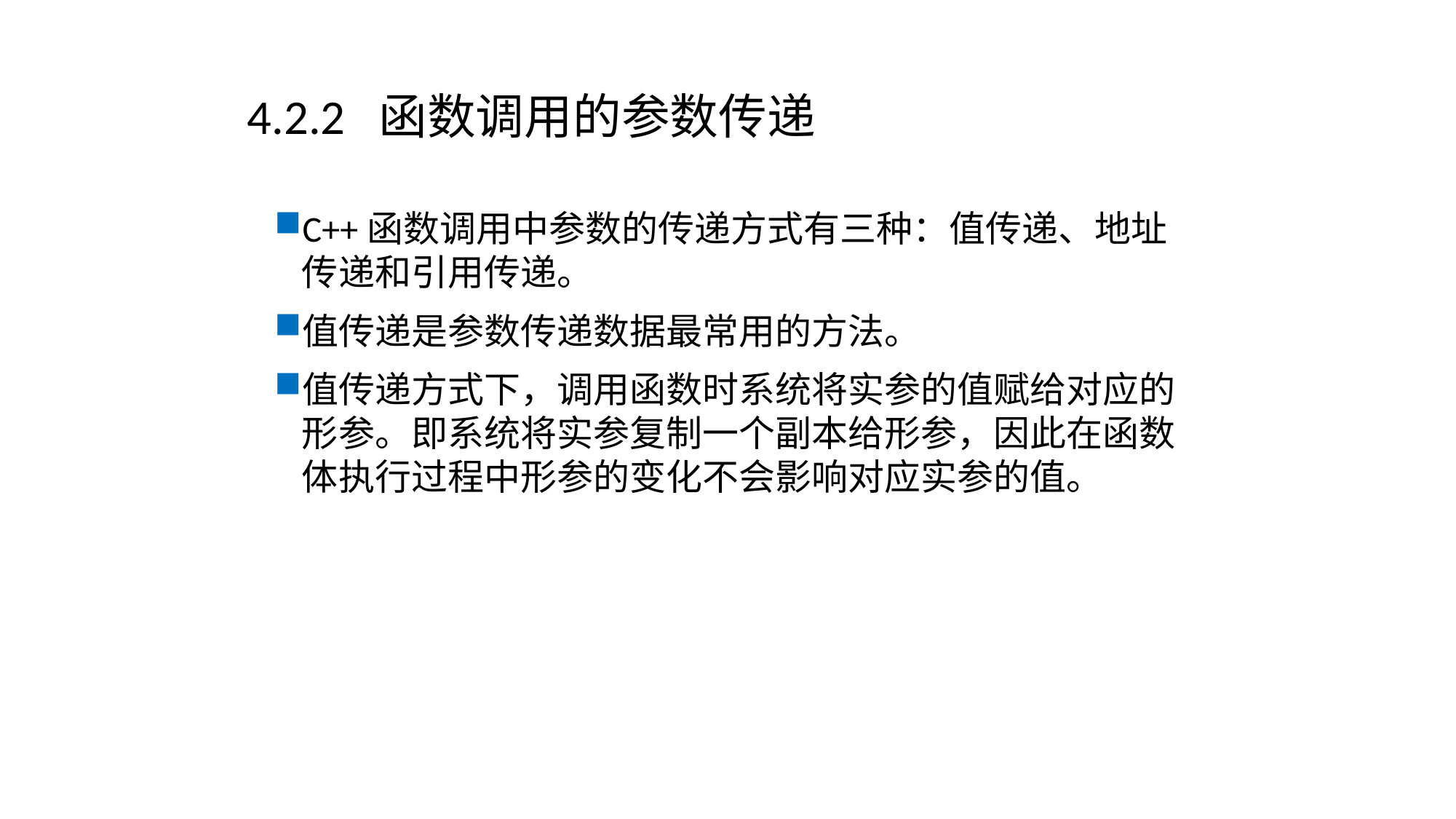

# 4.2.2  函数调用的参数传递
C++函数调用中参数的传递方式有三种：值传递、地址传递和引用传递。
值传递是参数传递数据最常用的方法。
值传递方式下，调用函数时系统将实参的值赋给对应的形参。即系统将实参复制一个副本给形参，因此在函数体执行过程中形参的变化不会影响对应实参的值。